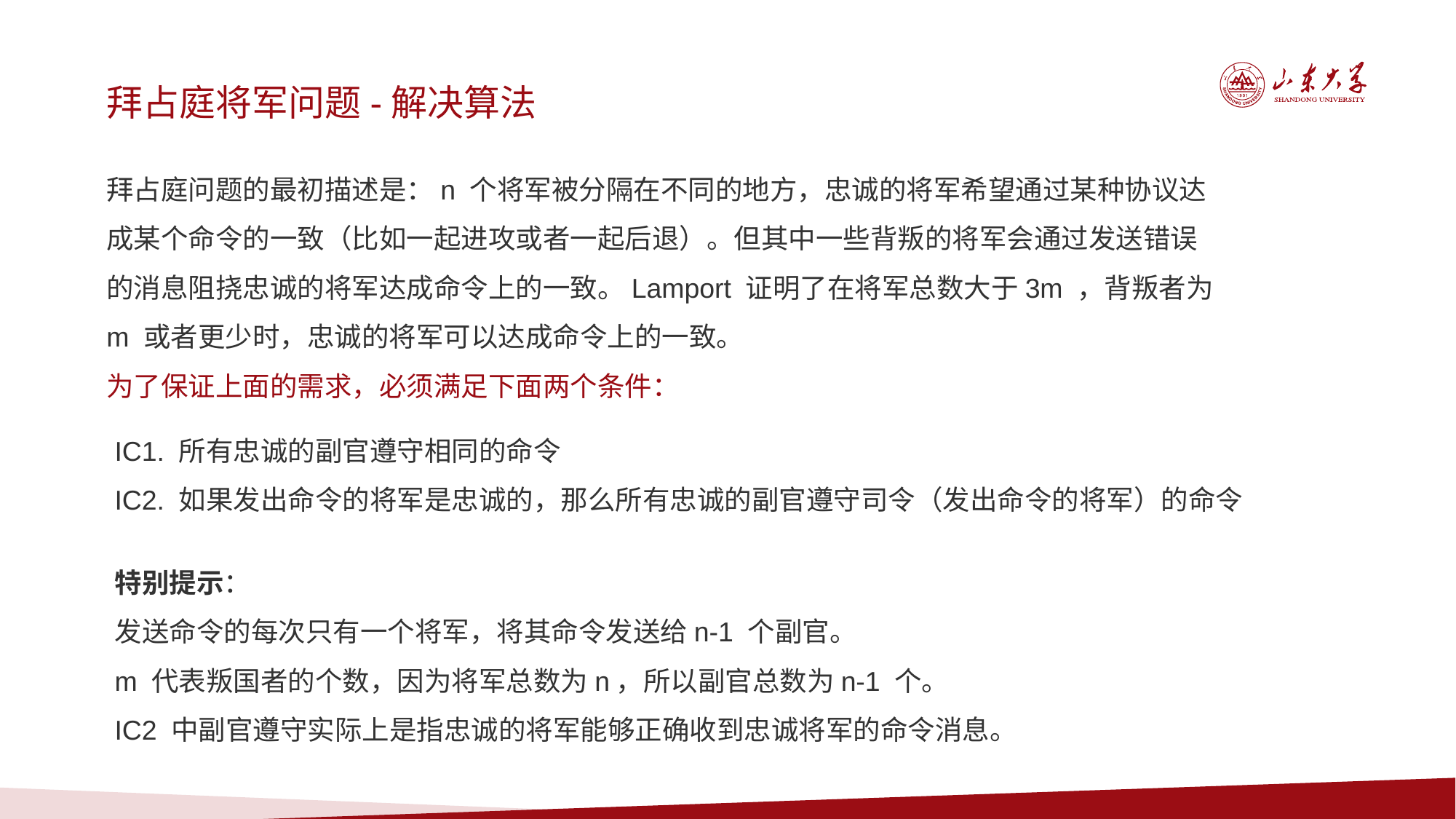

拜占庭将军问题-解决算法
拜占庭问题的最初描述是：n 个将军被分隔在不同的地方，忠诚的将军希望通过某种协议达成某个命令的一致（比如一起进攻或者一起后退）。但其中一些背叛的将军会通过发送错误的消息阻挠忠诚的将军达成命令上的一致。Lamport 证明了在将军总数大于3m ，背叛者为m 或者更少时，忠诚的将军可以达成命令上的一致。
为了保证上面的需求，必须满足下面两个条件：
IC1. 所有忠诚的副官遵守相同的命令
IC2. 如果发出命令的将军是忠诚的，那么所有忠诚的副官遵守司令（发出命令的将军）的命令
特别提示：
发送命令的每次只有一个将军，将其命令发送给n-1 个副官。
m 代表叛国者的个数，因为将军总数为n，所以副官总数为n-1 个。
IC2 中副官遵守实际上是指忠诚的将军能够正确收到忠诚将军的命令消息。